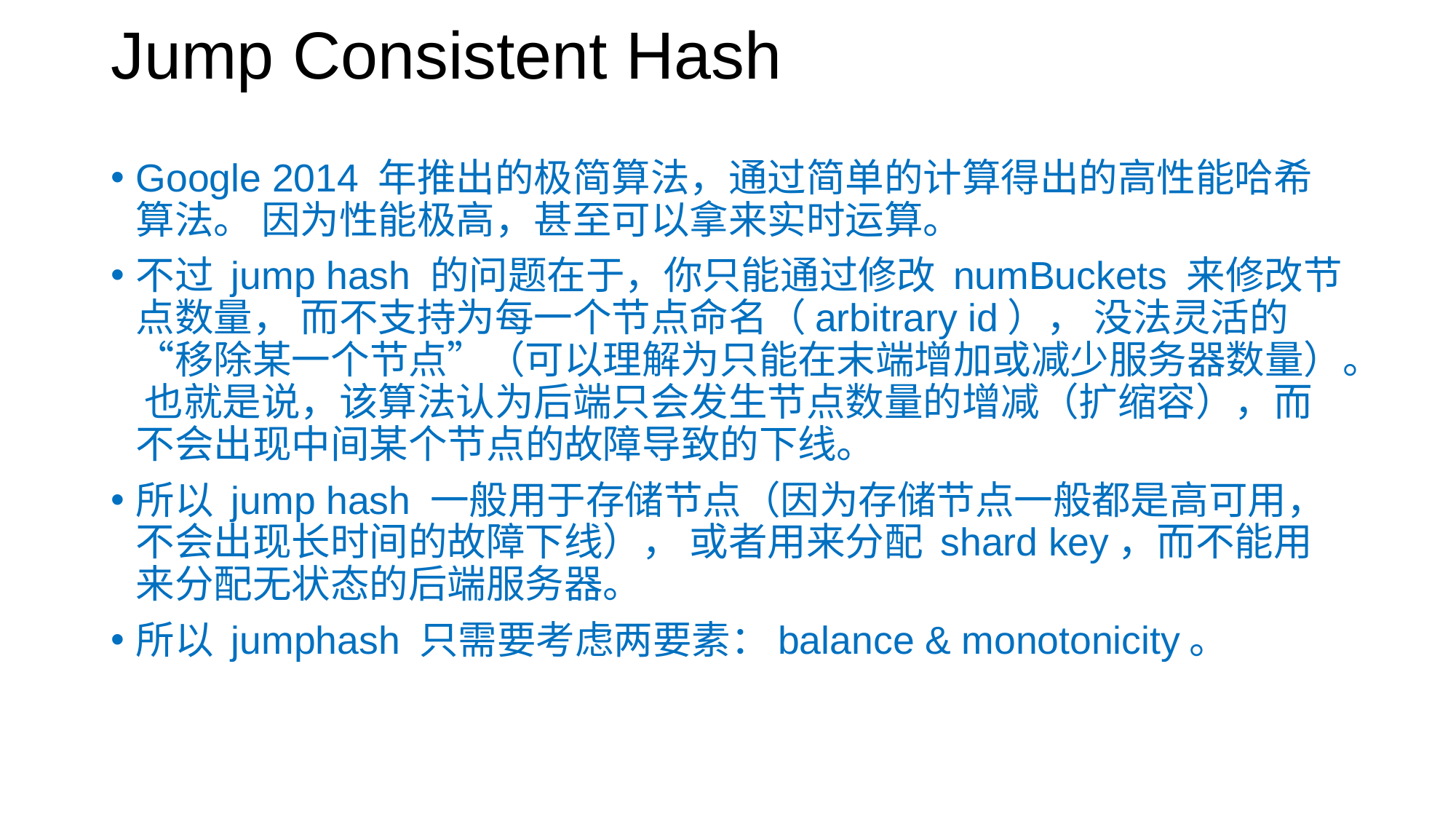

# Jump Consistent Hash
Google 2014 年推出的极简算法，通过简单的计算得出的高性能哈希算法。 因为性能极高，甚至可以拿来实时运算。
不过 jump hash 的问题在于，你只能通过修改 numBuckets 来修改节点数量， 而不支持为每一个节点命名（arbitrary id）， 没法灵活的“移除某一个节点”（可以理解为只能在末端增加或减少服务器数量）。 也就是说，该算法认为后端只会发生节点数量的增减（扩缩容），而不会出现中间某个节点的故障导致的下线。
所以 jump hash 一般用于存储节点（因为存储节点一般都是高可用，不会出现长时间的故障下线）， 或者用来分配 shard key，而不能用来分配无状态的后端服务器。
所以 jumphash 只需要考虑两要素：balance & monotonicity。